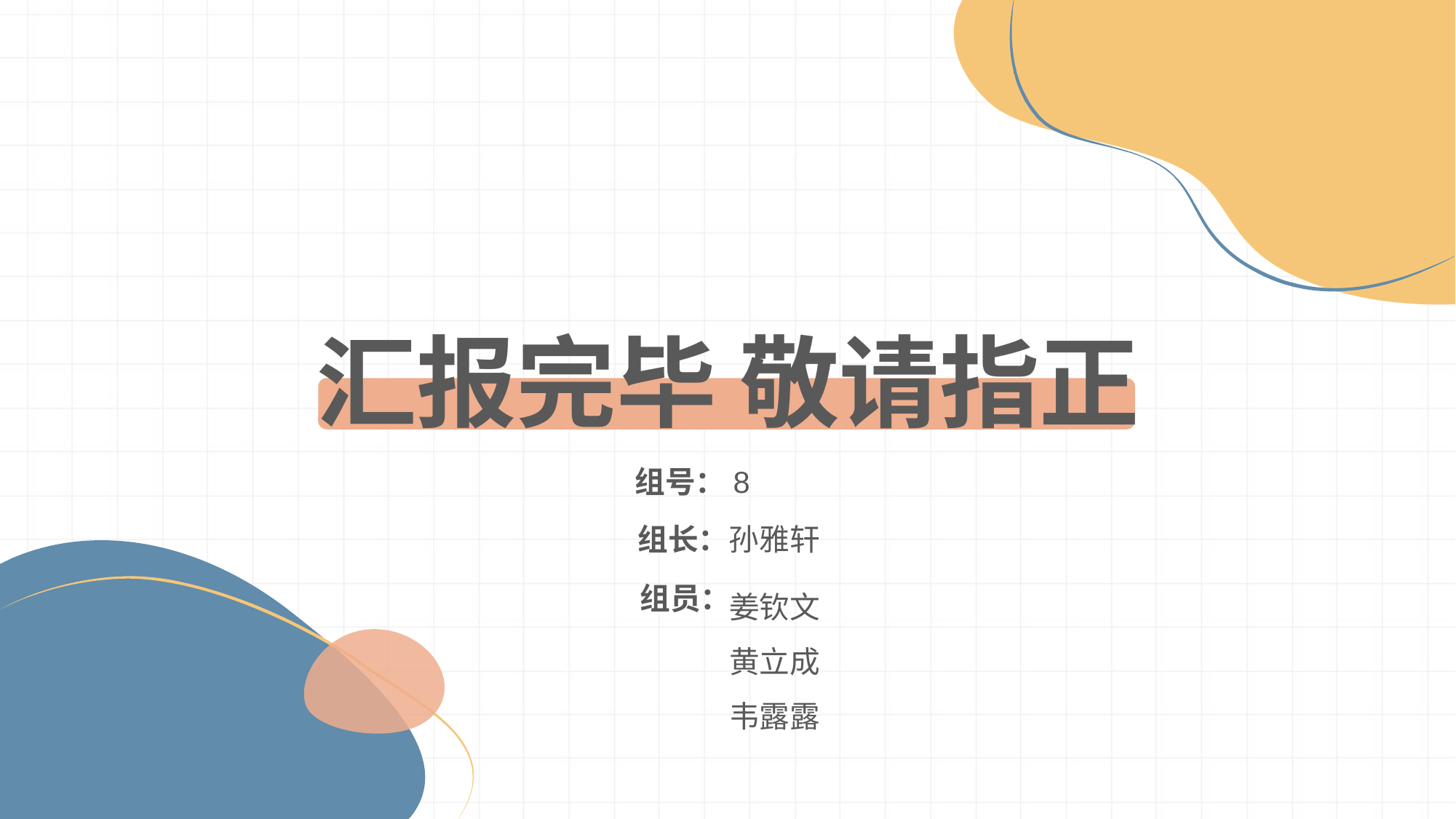

汇报完毕 敬请指正

组号：8
组长：孙雅轩
姜钦文
黄立成
韦露露
组员：